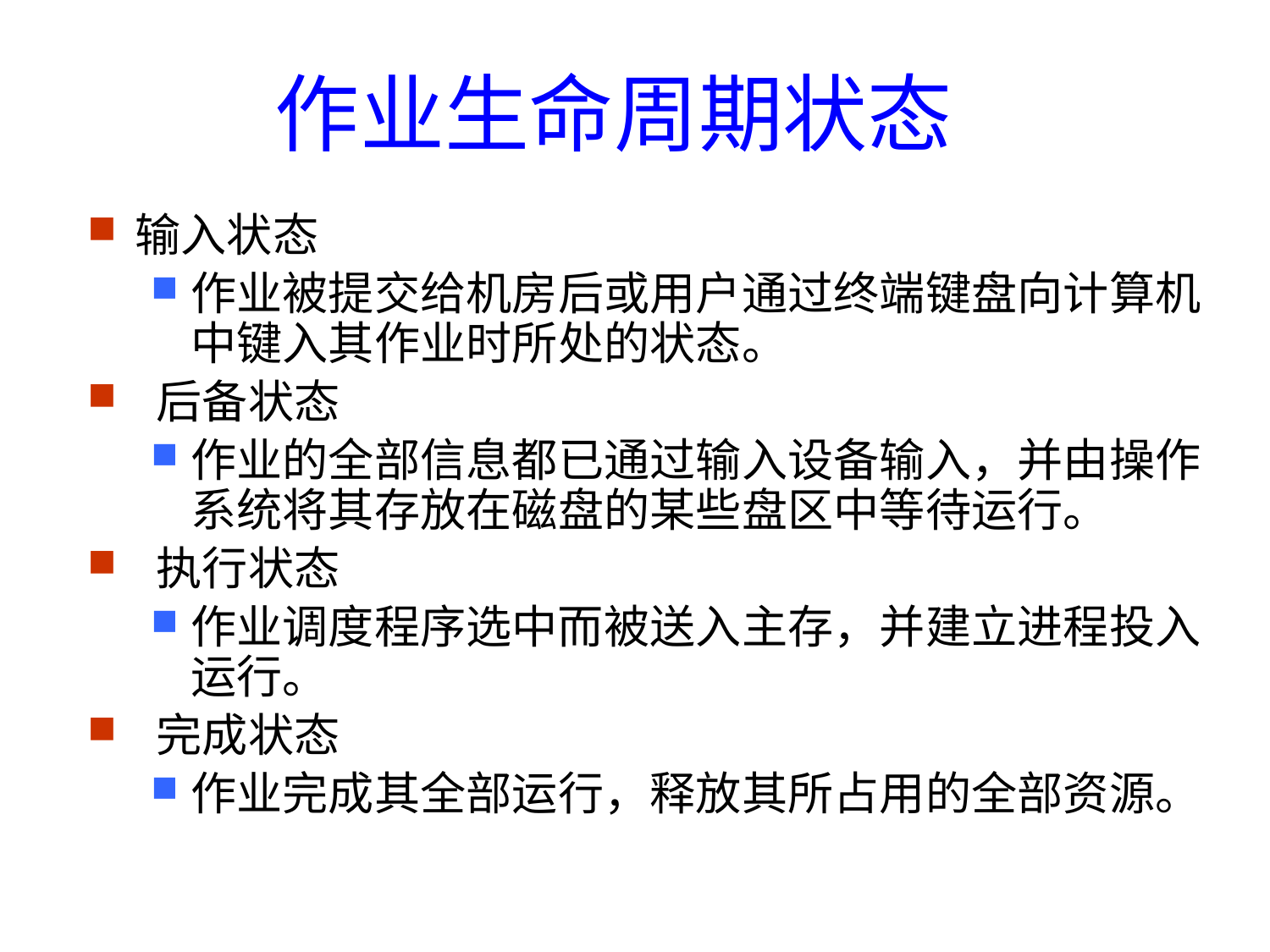

作业生命周期状态
输入状态
作业被提交给机房后或用户通过终端键盘向计算机中键入其作业时所处的状态。
 后备状态
作业的全部信息都已通过输入设备输入，并由操作系统将其存放在磁盘的某些盘区中等待运行。
 执行状态
作业调度程序选中而被送入主存，并建立进程投入运行。
 完成状态
作业完成其全部运行，释放其所占用的全部资源。